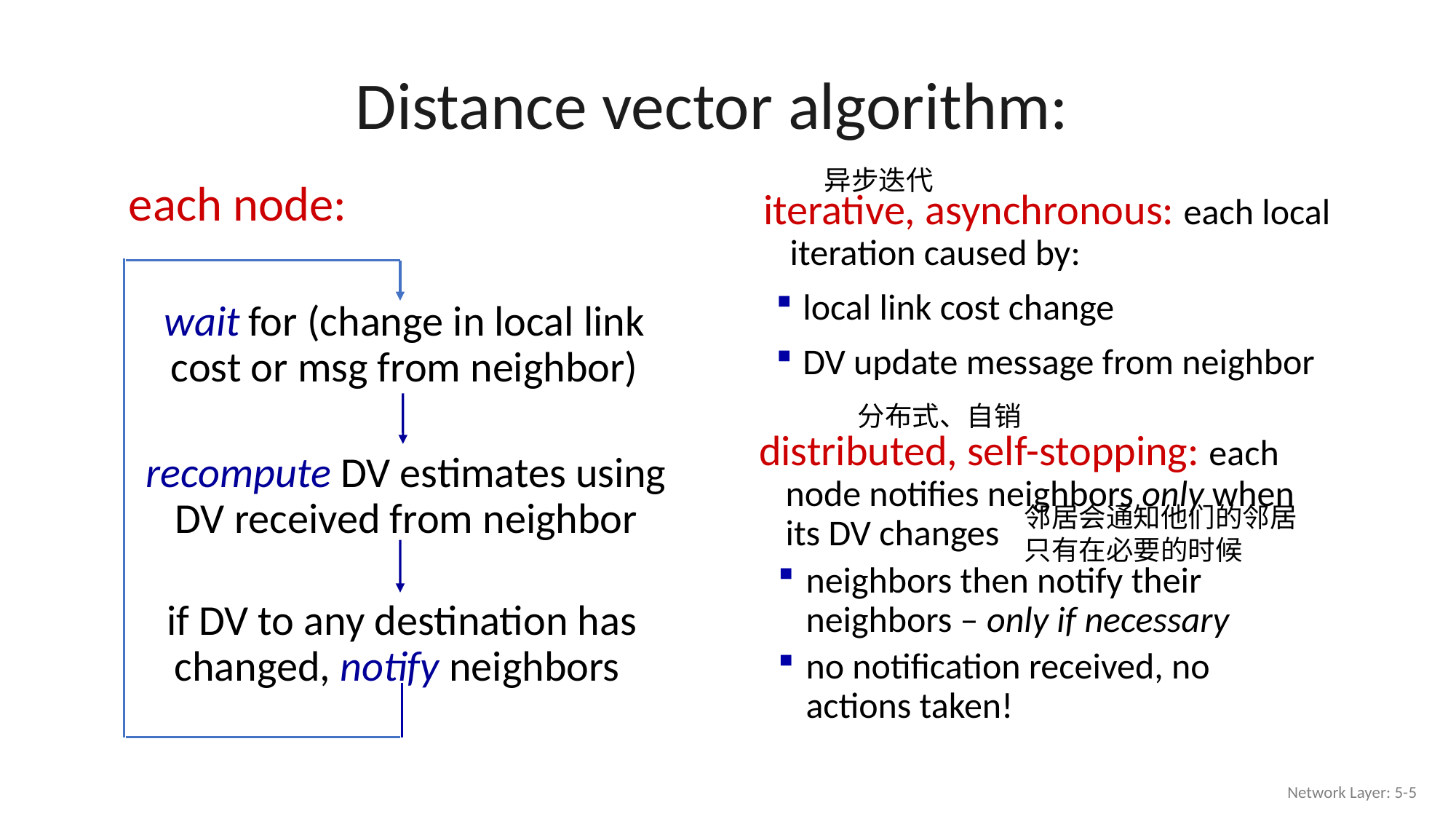

# Distance vector algorithm:
异步迭代
each node:
iterative, asynchronous: each local iteration caused by:
local link cost change
DV update message from neighbor

wait for (change in local link cost or msg from neighbor)

recompute DV estimates using DV received from neighbor

分布式、自销
distributed, self-stopping: each node notifies neighbors only when its DV changes
neighbors then notify their neighbors – only if necessary
no notification received, no actions taken!
邻居会通知他们的邻居只有在必要的时候

if DV to any destination has changed, notify neighbors
Network Layer: 5-5